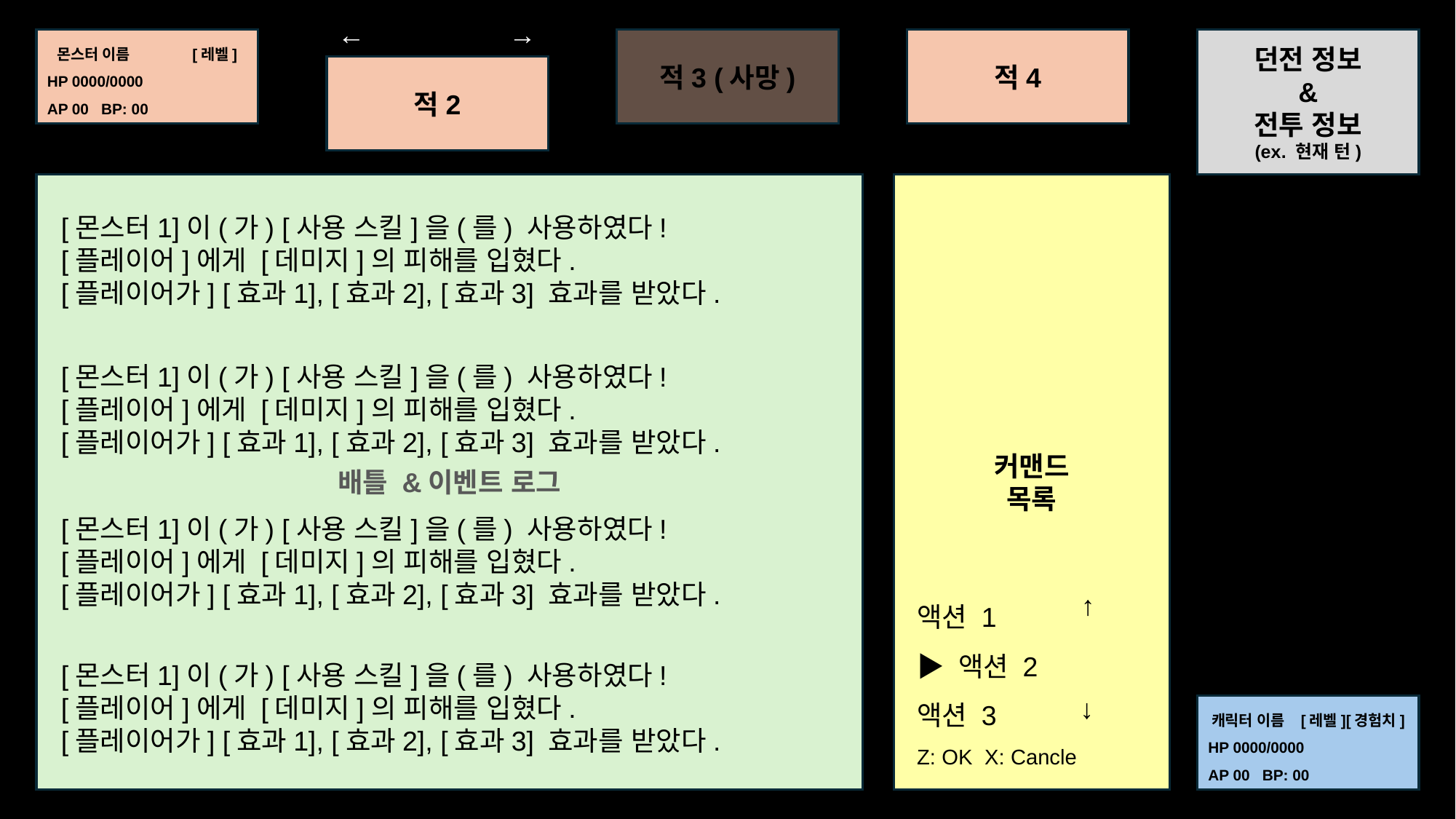

←
→
몬스터 이름              [레벨]
HP 0000/0000
AP 00   BP: 00
적3 (사망)
적4
던전 정보
&
전투 정보
(ex. 현재 턴)
적2
배틀 &이벤트 로그
커맨드
목록
[몬스터1]이(가) [사용 스킬]을(를) 사용하였다!
[플레이어]에게 [데미지]의 피해를 입혔다.
[플레이어가] [효과1], [효과2], [효과3] 효과를 받았다.
[몬스터1]이(가) [사용 스킬]을(를) 사용하였다!
[플레이어]에게 [데미지]의 피해를 입혔다.
[플레이어가] [효과1], [효과2], [효과3] 효과를 받았다.
[몬스터1]이(가) [사용 스킬]을(를) 사용하였다!
[플레이어]에게 [데미지]의 피해를 입혔다.
[플레이어가] [효과1], [효과2], [효과3] 효과를 받았다.
액션 1
▶ 액션 2
액션 3
Z: OK  X: Cancle
↑
[몬스터1]이(가) [사용 스킬]을(를) 사용하였다!
[플레이어]에게 [데미지]의 피해를 입혔다.
[플레이어가] [효과1], [효과2], [효과3] 효과를 받았다.
↓
캐릭터 이름   [레벨][경험치]
HP 0000/0000
AP 00   BP: 00